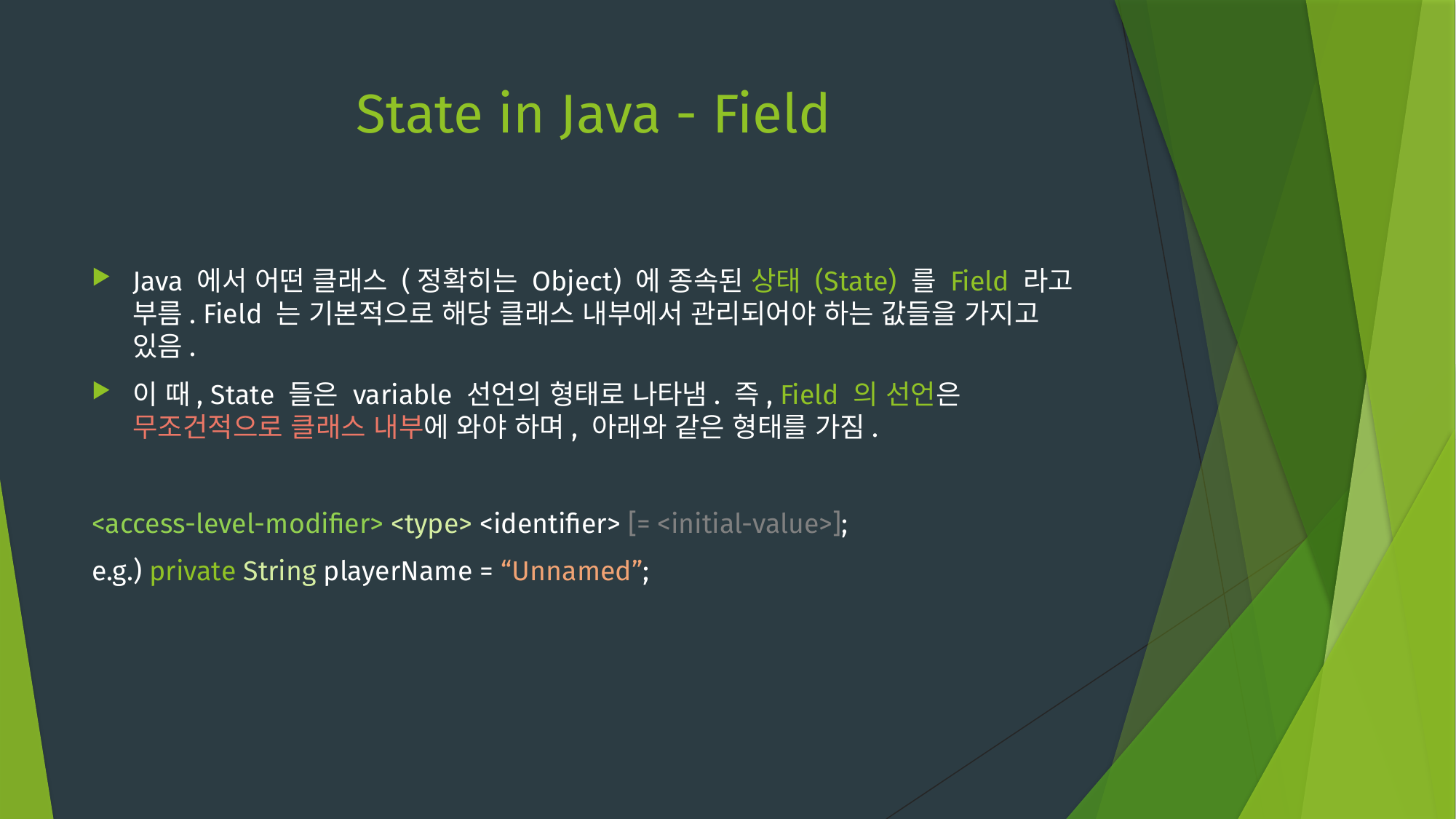

# State in Java - Field
Java 에서 어떤 클래스 (정확히는 Object) 에 종속된 상태 (State) 를 Field 라고 부름. Field 는 기본적으로 해당 클래스 내부에서 관리되어야 하는 값들을 가지고 있음.
이 때, State 들은 variable 선언의 형태로 나타냄. 즉, Field 의 선언은 무조건적으로 클래스 내부에 와야 하며, 아래와 같은 형태를 가짐.

<access-level-modifier> <type> <identifier> [= <initial-value>];
e.g.) private String playerName = “Unnamed”;